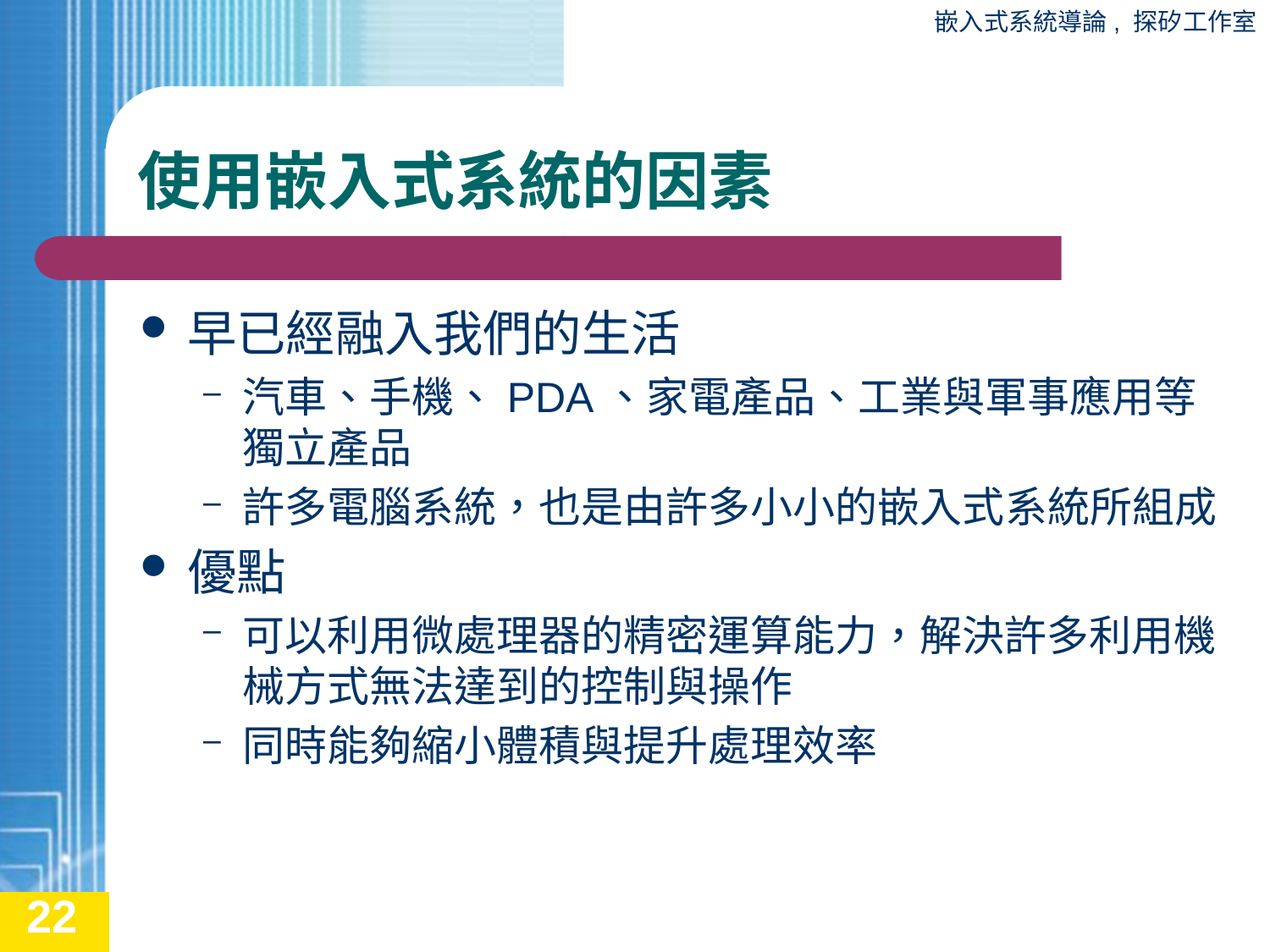

嵌入式系統導論, 探矽工作室
# 使用嵌入式系統的因素
早已經融入我們的生活
汽車、手機、PDA、家電產品、工業與軍事應用等獨立產品
許多電腦系統，也是由許多小小的嵌入式系統所組成
優點
可以利用微處理器的精密運算能力，解決許多利用機械方式無法達到的控制與操作
同時能夠縮小體積與提升處理效率
22